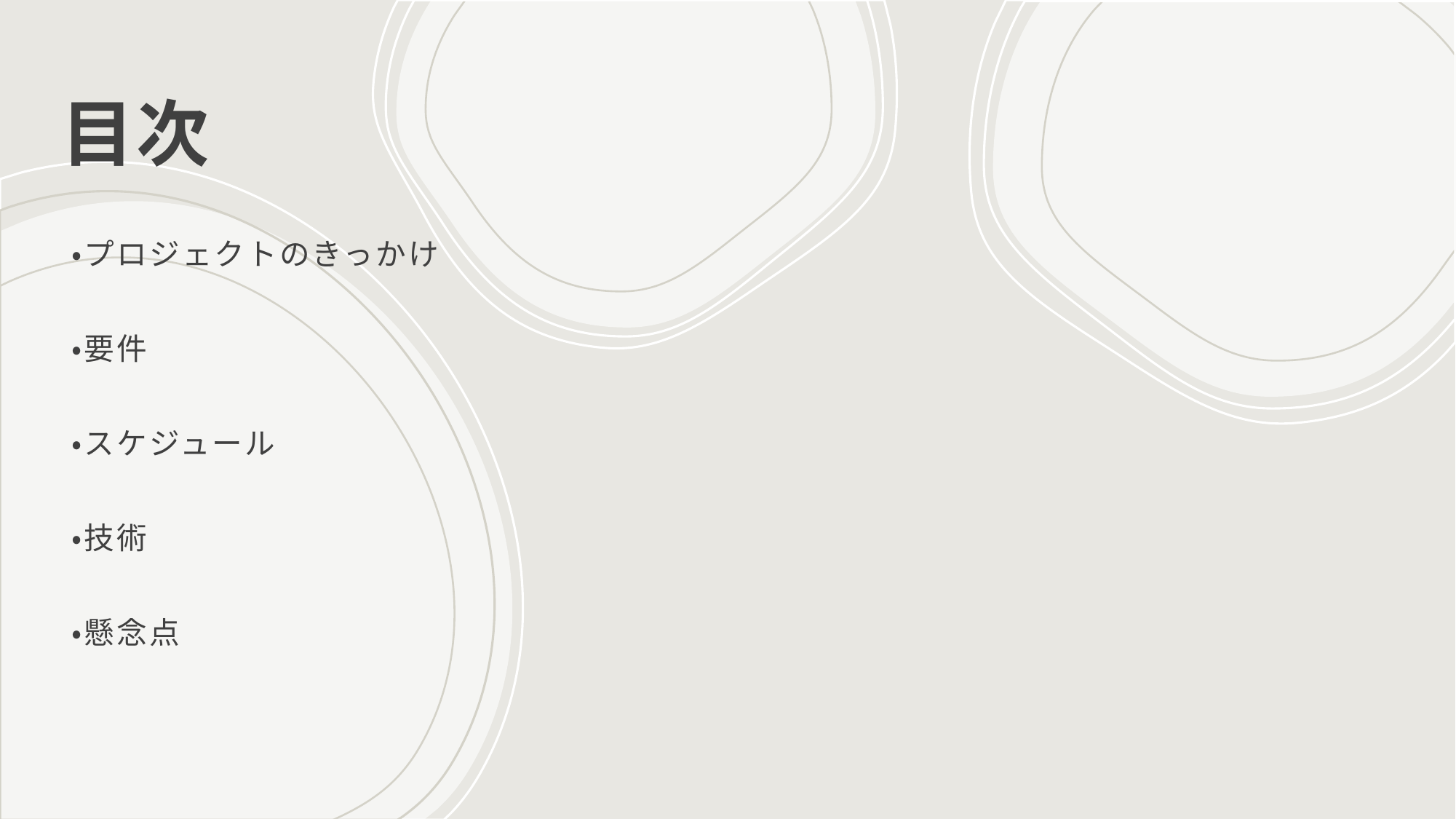

# 目次
・プロジェクトのきっかけ

・要件

・スケジュール

・技術

・懸念点